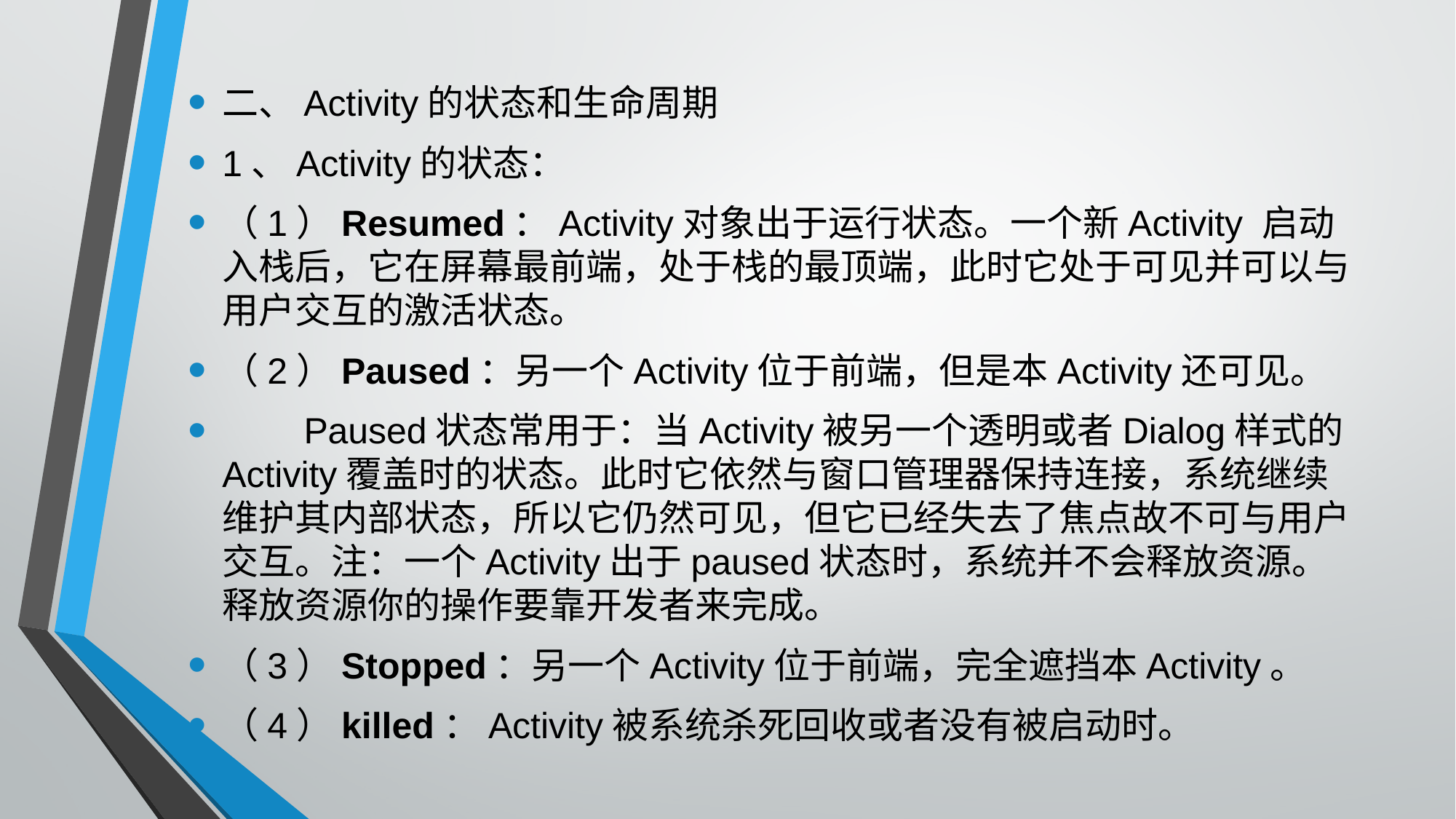

二、Activity的状态和生命周期
1、Activity的状态：
（1）Resumed：Activity对象出于运行状态。一个新Activity 启动入栈后，它在屏幕最前端，处于栈的最顶端，此时它处于可见并可以与用户交互的激活状态。
（2）Paused：另一个Activity位于前端，但是本Activity还可见。
        Paused状态常用于：当Activity被另一个透明或者Dialog样式的Activity覆盖时的状态。此时它依然与窗口管理器保持连接，系统继续维护其内部状态，所以它仍然可见，但它已经失去了焦点故不可与用户交互。注：一个Activity出于paused状态时，系统并不会释放资源。释放资源你的操作要靠开发者来完成。
（3）Stopped：另一个Activity位于前端，完全遮挡本Activity。
（4）killed：Activity被系统杀死回收或者没有被启动时。